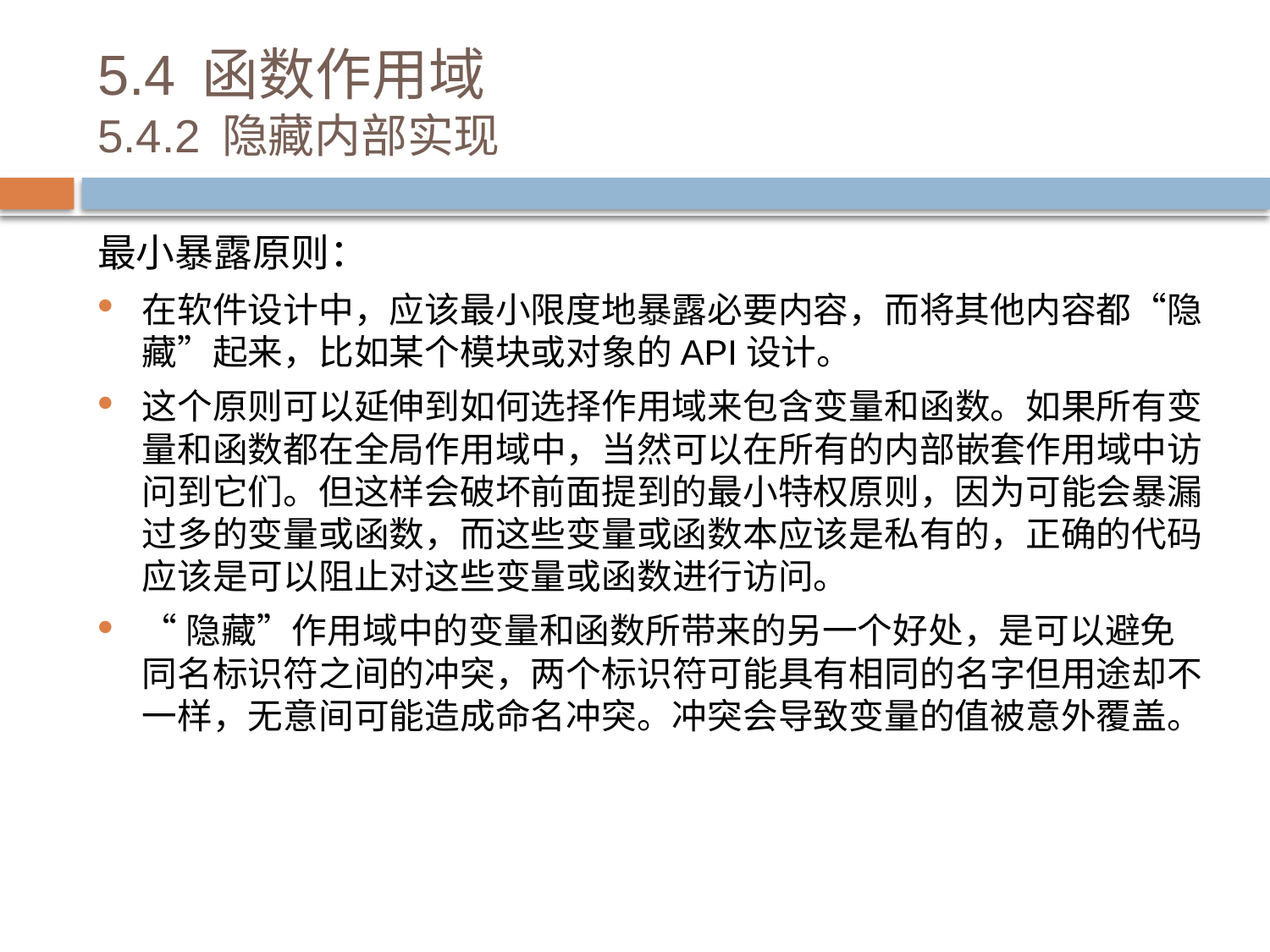

# 5.4 函数作用域 5.4.2 隐藏内部实现
最小暴露原则：
在软件设计中，应该最小限度地暴露必要内容，而将其他内容都“隐藏”起来，比如某个模块或对象的API设计。
这个原则可以延伸到如何选择作用域来包含变量和函数。如果所有变量和函数都在全局作用域中，当然可以在所有的内部嵌套作用域中访问到它们。但这样会破坏前面提到的最小特权原则，因为可能会暴漏过多的变量或函数，而这些变量或函数本应该是私有的，正确的代码应该是可以阻止对这些变量或函数进行访问。
“隐藏”作用域中的变量和函数所带来的另一个好处，是可以避免同名标识符之间的冲突，两个标识符可能具有相同的名字但用途却不一样，无意间可能造成命名冲突。冲突会导致变量的值被意外覆盖。